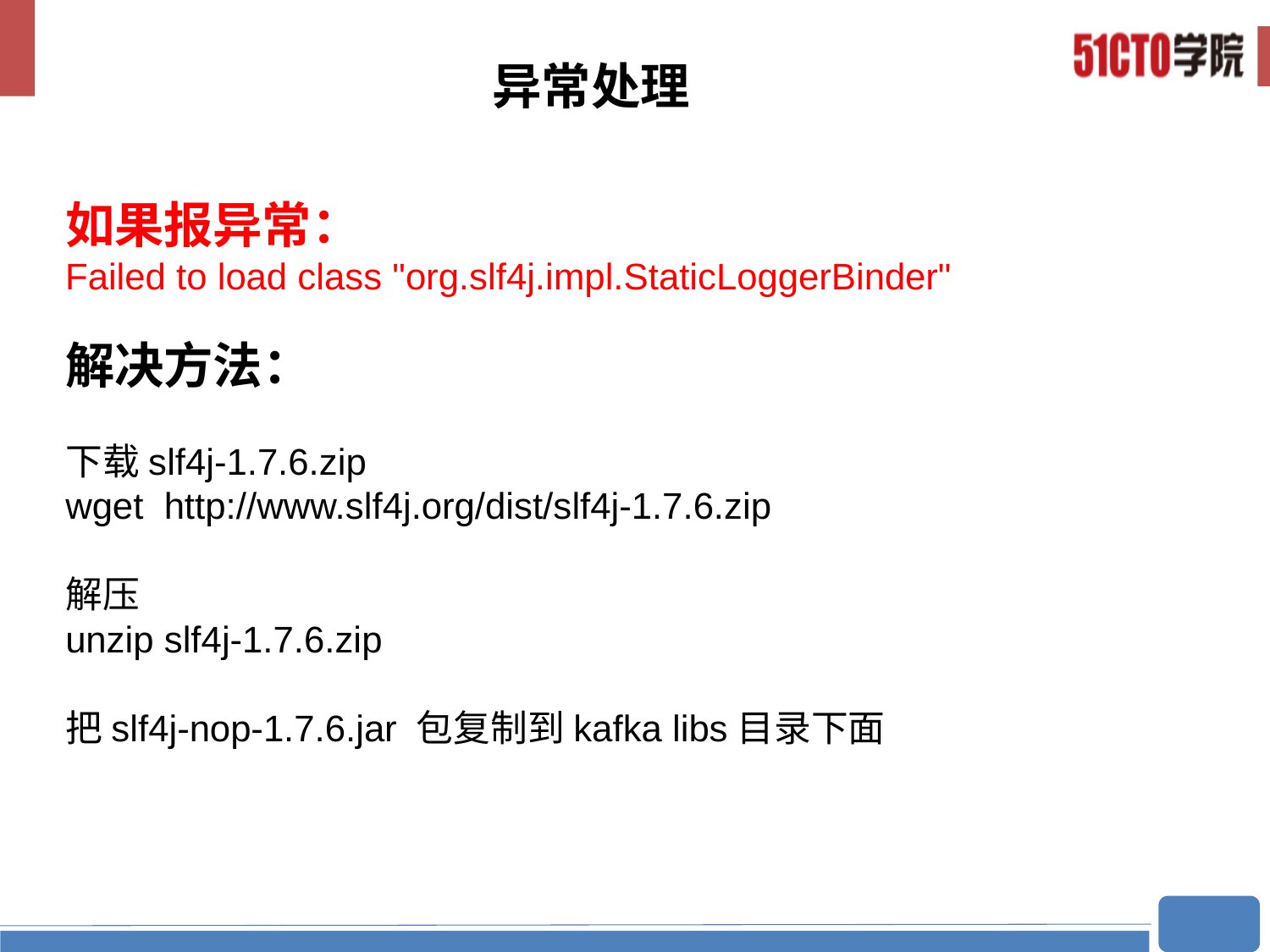

# 异常处理
如果报异常：
Failed to load class "org.slf4j.impl.StaticLoggerBinder"
解决方法：

下载slf4j-1.7.6.zip
wget  http://www.slf4j.org/dist/slf4j-1.7.6.zip

解压
unzip slf4j-1.7.6.zip

把slf4j-nop-1.7.6.jar 包复制到kafka libs目录下面